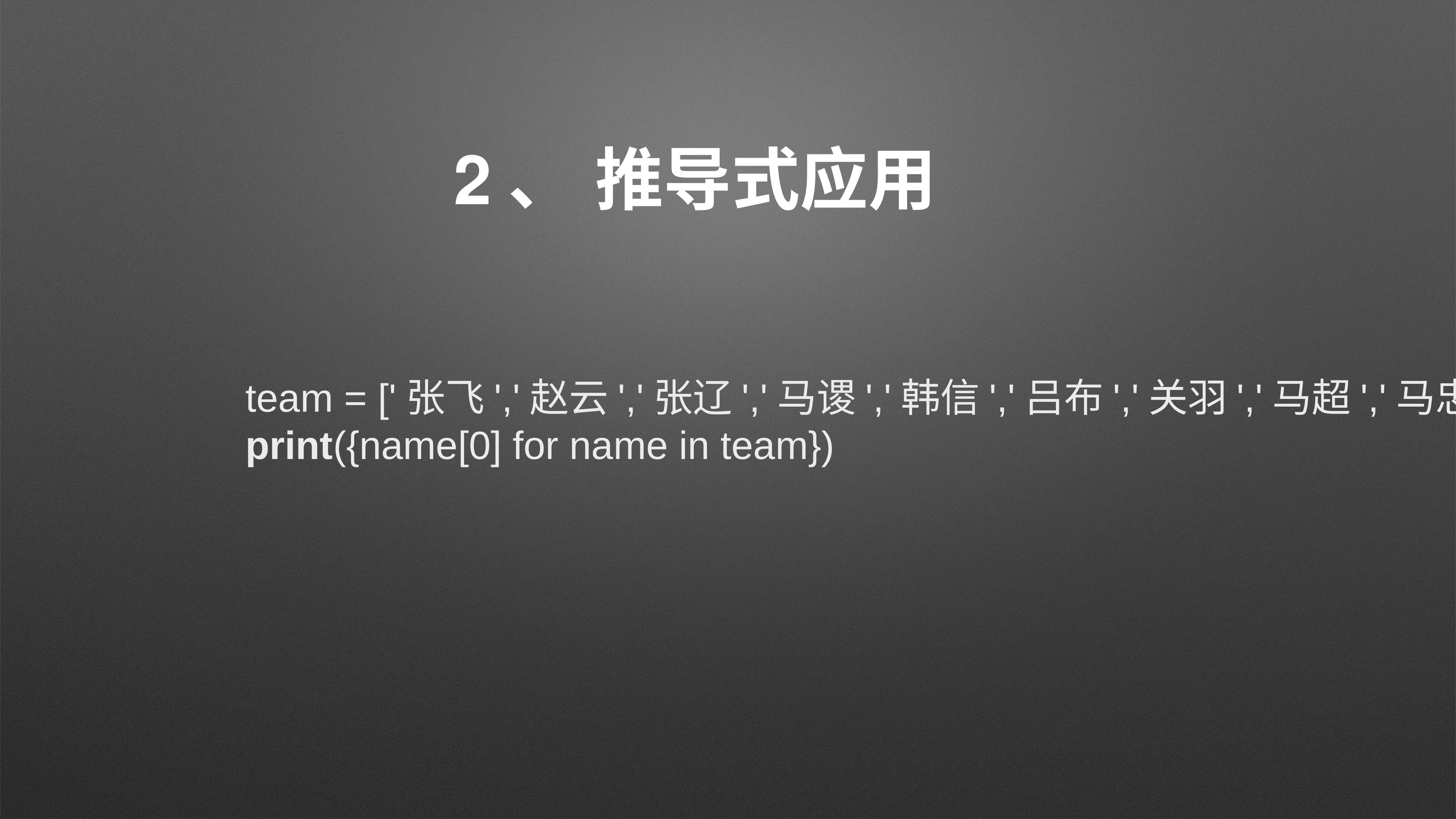

# 2、 推导式应用
team = ['张飞','赵云','张辽','马谡','韩信','吕布','关羽','马超','马忠','黄忠']
print({name[0] for name in team})